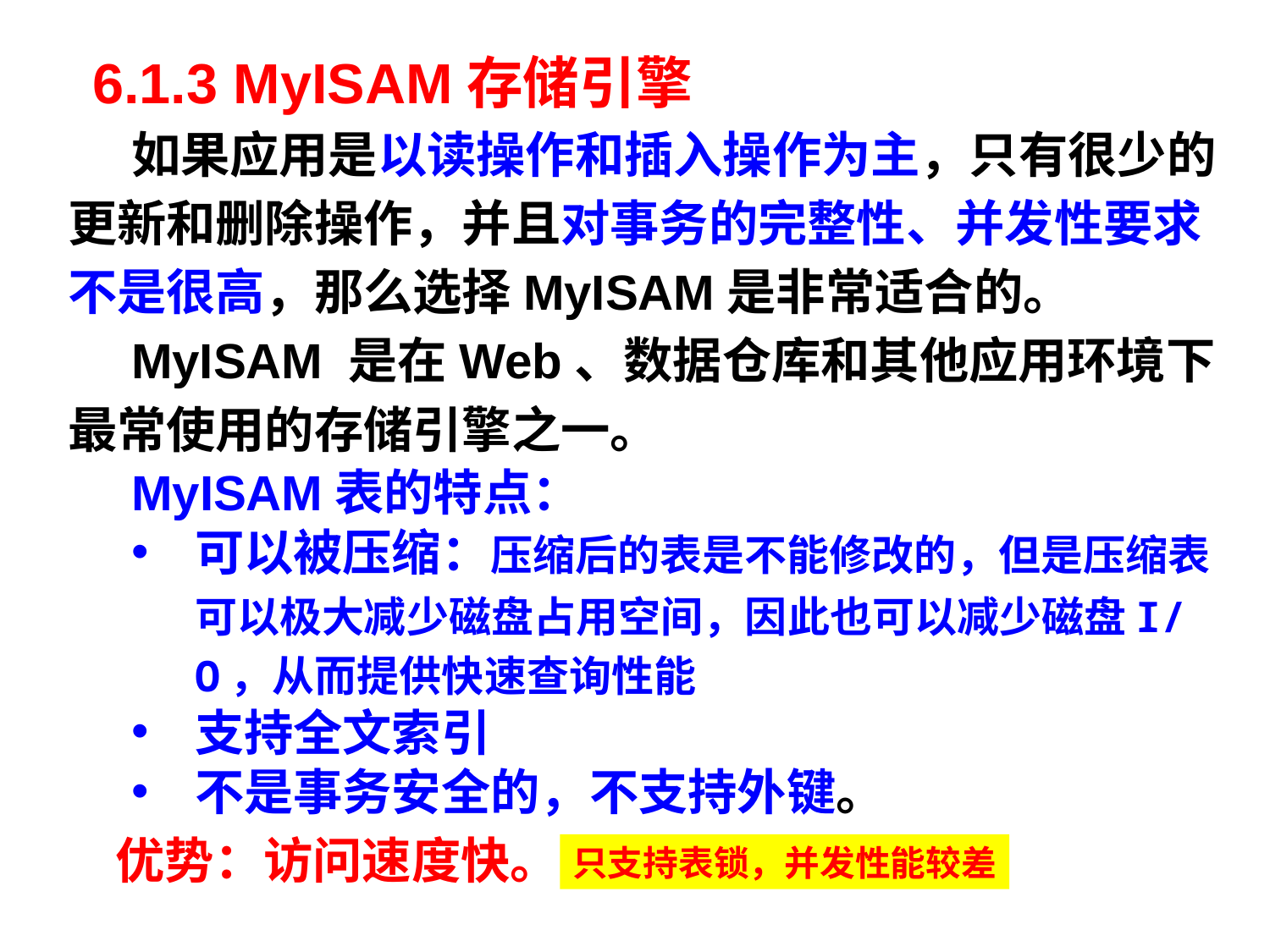

6.1.3 MyISAM存储引擎
如果应用是以读操作和插入操作为主，只有很少的更新和删除操作，并且对事务的完整性、并发性要求不是很高，那么选择MyISAM是非常适合的。
MyISAM 是在Web、数据仓库和其他应用环境下最常使用的存储引擎之一。
MyISAM表的特点：
可以被压缩：压缩后的表是不能修改的，但是压缩表可以极大减少磁盘占用空间，因此也可以减少磁盘I/O，从而提供快速查询性能
支持全文索引
不是事务安全的，不支持外键。
优势：访问速度快。
只支持表锁，并发性能较差